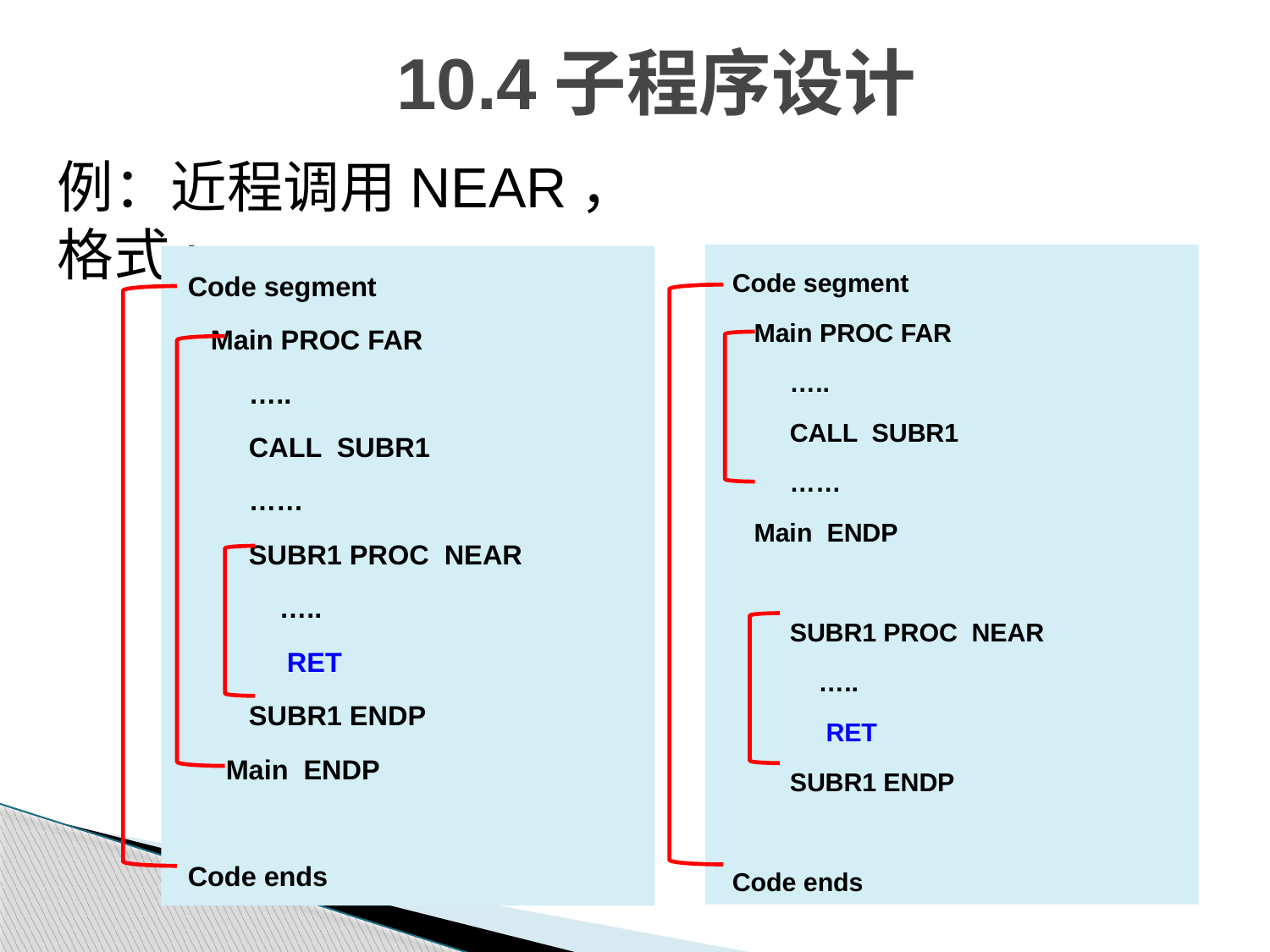

10.4子程序设计
例：近程调用NEAR，格式:
Code segment
   Main PROC FAR
        …..
        CALL  SUBR1
        ……
   Main  ENDP

        SUBR1 PROC  NEAR
            …..
             RET
        SUBR1 ENDP

Code ends
Code segment
   Main PROC FAR
        …..
        CALL  SUBR1
        ……
        SUBR1 PROC  NEAR
            …..
             RET
        SUBR1 ENDP
     Main  ENDP

Code ends